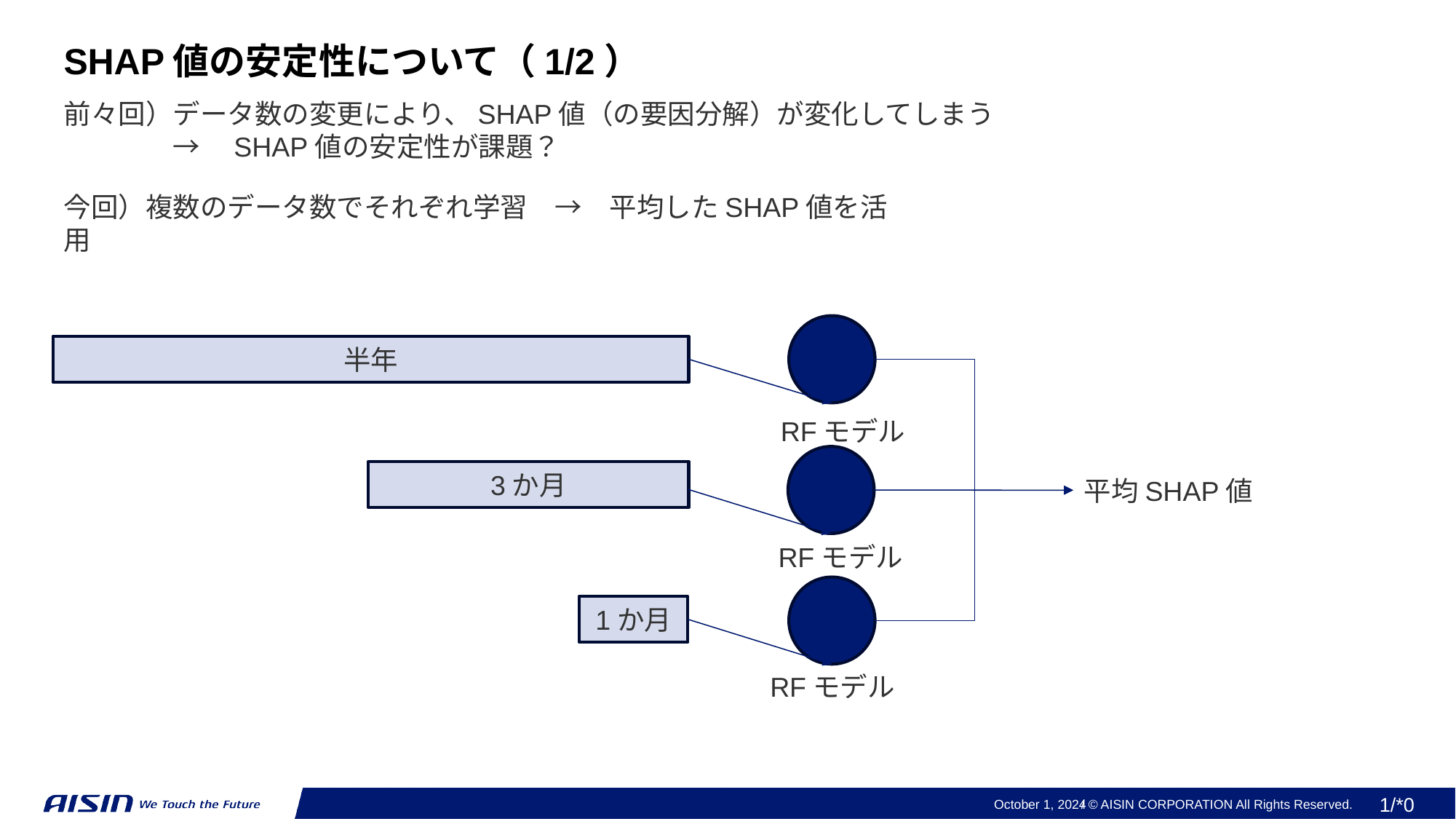

SHAP値の安定性について（1/2）
前々回）データ数の変更により、SHAP値（の要因分解）が変化してしまう
　　　　→　SHAP値の安定性が課題？
今回）複数のデータ数でそれぞれ学習　→　平均したSHAP値を活用

半年
RFモデル

3か月
平均SHAP値
RFモデル

1か月
RFモデル
October 1, 2024